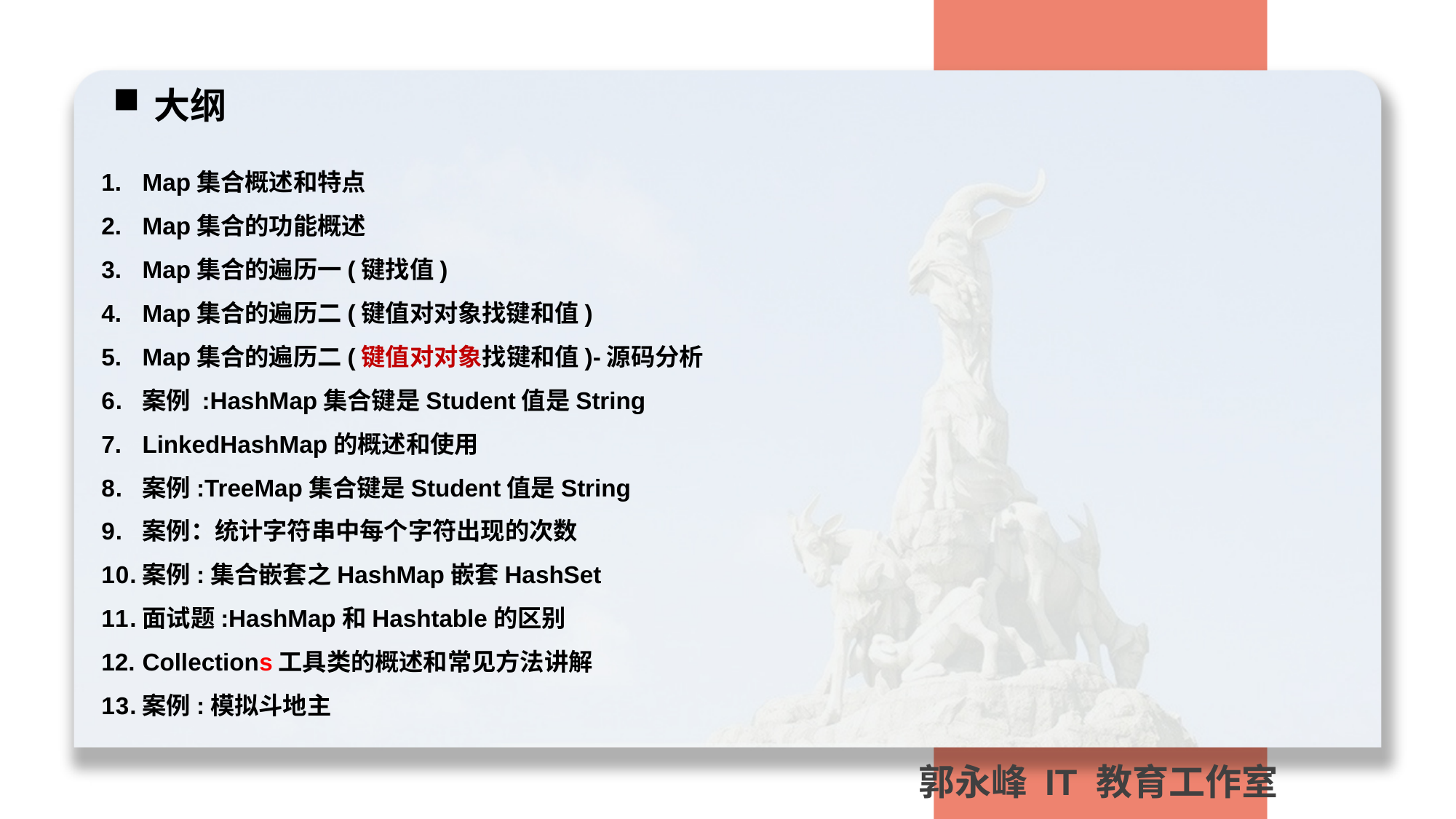

大纲
Map集合概述和特点
Map集合的功能概述
Map集合的遍历一(键找值)
Map集合的遍历二(键值对对象找键和值)
Map集合的遍历二(键值对对象找键和值)-源码分析
案例 :HashMap集合键是Student值是String
LinkedHashMap的概述和使用
案例:TreeMap集合键是Student值是String
案例：统计字符串中每个字符出现的次数
案例:集合嵌套之HashMap嵌套HashSet
面试题:HashMap和Hashtable的区别
Collections工具类的概述和常见方法讲解
案例:模拟斗地主